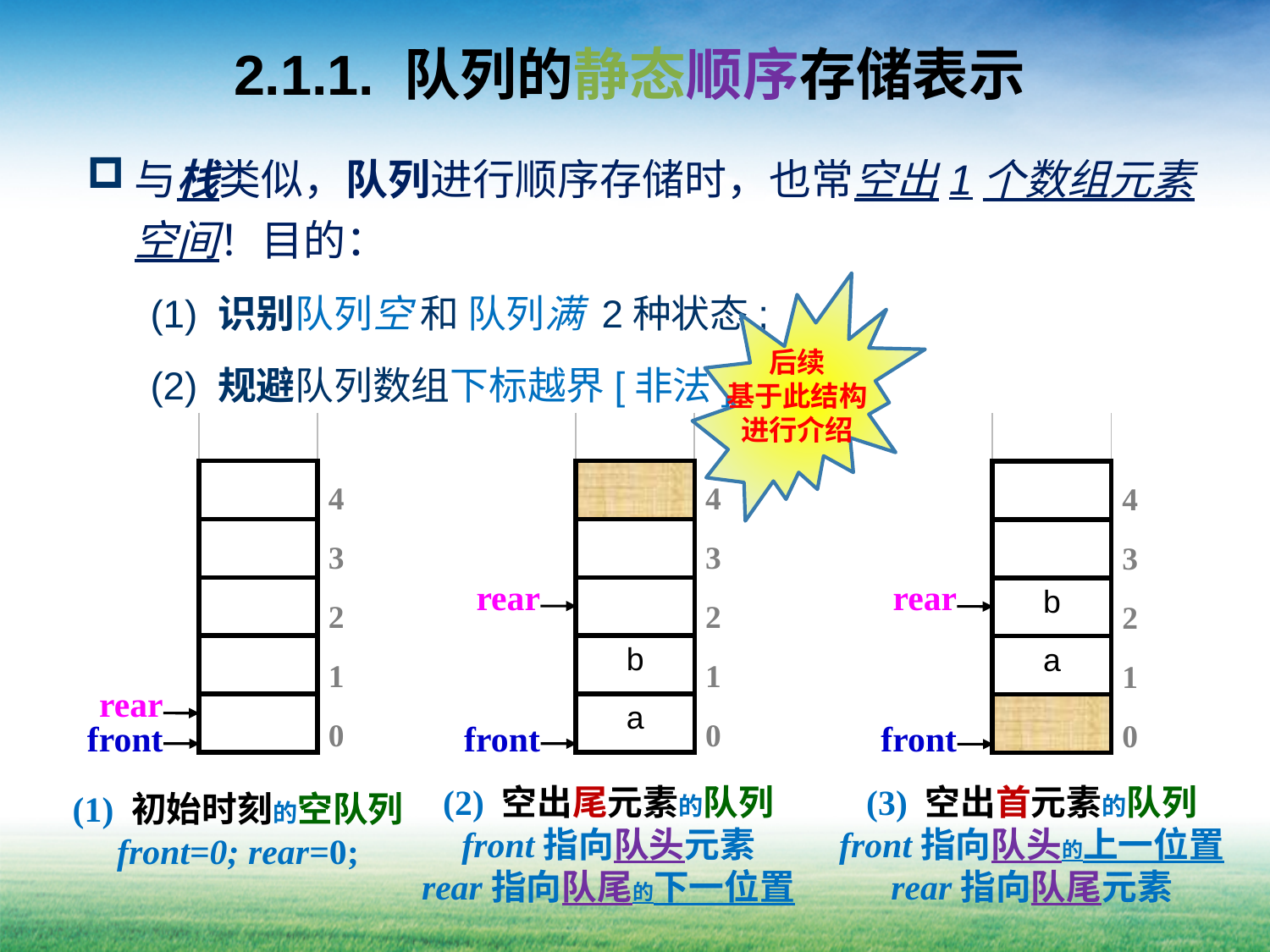

# 2.1.1. 队列的静态顺序存储表示
与栈类似，队列进行顺序存储时，也常空出1个数组元素空间！目的：
(1) 识别队列空 和 队列满 2种状态;
(2) 规避队列数组下标越界[非法]的问题;

后续
基于此结构
进行介绍
|  |
| --- |
|  |
|  |
|  |
|  |
|  |
|  |
| --- |
|  |
|  |
|  |
| b |
| a |
|  |
| --- |
|  |
|  |
| b |
| a |
|  |
4
4
4
3
3
3
rear
rear
2
2
2

1
1
1
rear
front
front

front
0
0
0

(1) 初始时刻的空队列
front=0; rear=0;
(2) 空出尾元素的队列
front指向队头元素
rear指向队尾的下一位置
(3) 空出首元素的队列
front指向队头的上一位置
rear指向队尾元素